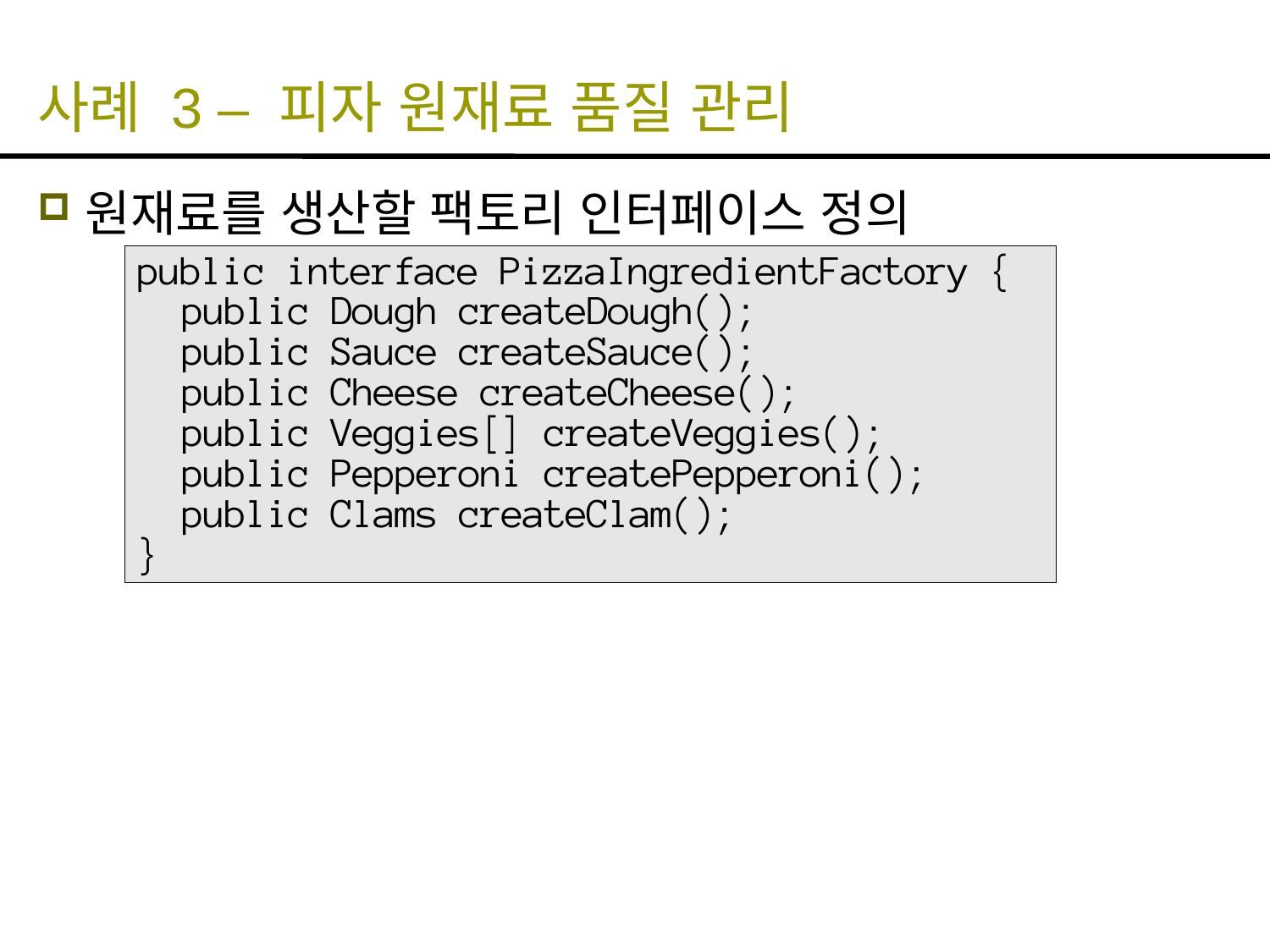

# 사례 3 – 피자 원재료 품질 관리
원재료를 생산할 팩토리 인터페이스 정의
public interface PizzaIngredientFactory {
  public Dough createDough();
  public Sauce createSauce();
  public Cheese createCheese();
  public Veggies[] createVeggies();
  public Pepperoni createPepperoni();
  public Clams createClam();
}